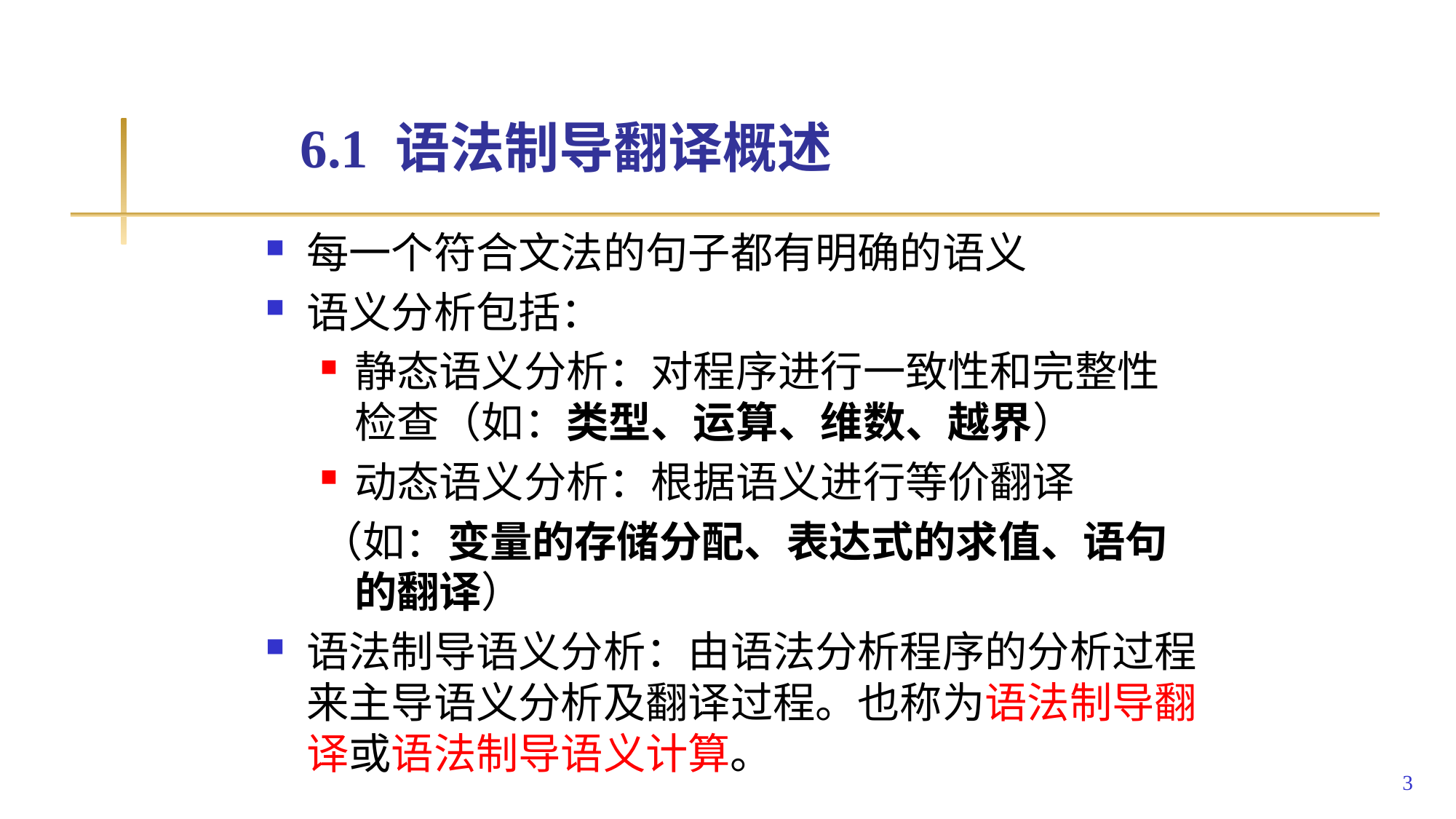

# 6.1 语法制导翻译概述
每一个符合文法的句子都有明确的语义
语义分析包括：
静态语义分析：对程序进行一致性和完整性检查（如：类型、运算、维数、越界）
动态语义分析：根据语义进行等价翻译
（如：变量的存储分配、表达式的求值、语句的翻译）
语法制导语义分析：由语法分析程序的分析过程来主导语义分析及翻译过程。也称为语法制导翻译或语法制导语义计算。
3